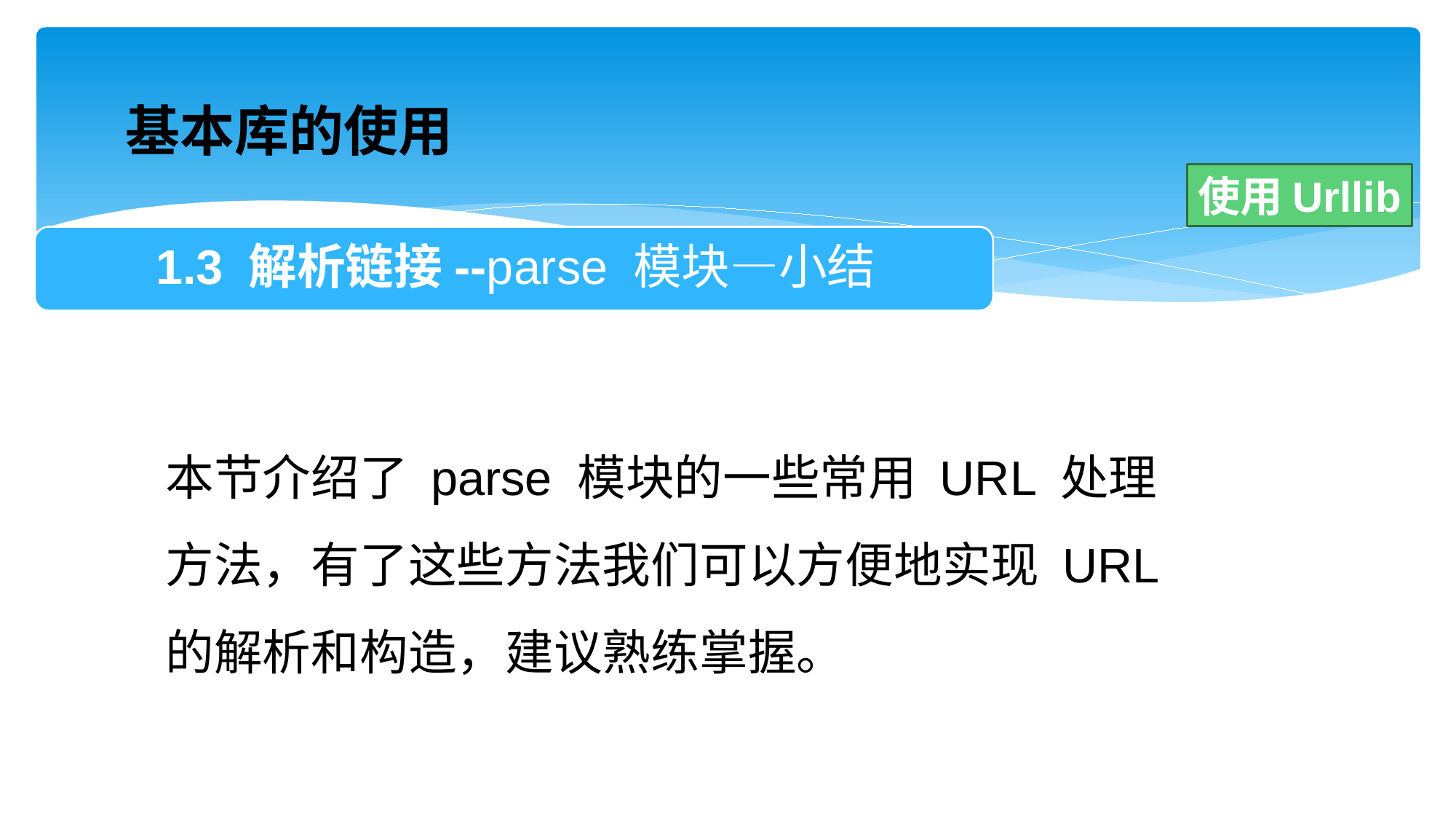

基本库的使用
使用Urllib
1.3 解析链接--parse 模块—小结
本节介绍了 parse 模块的一些常用 URL 处理方法，有了这些方法我们可以方便地实现 URL 的解析和构造，建议熟练掌握。